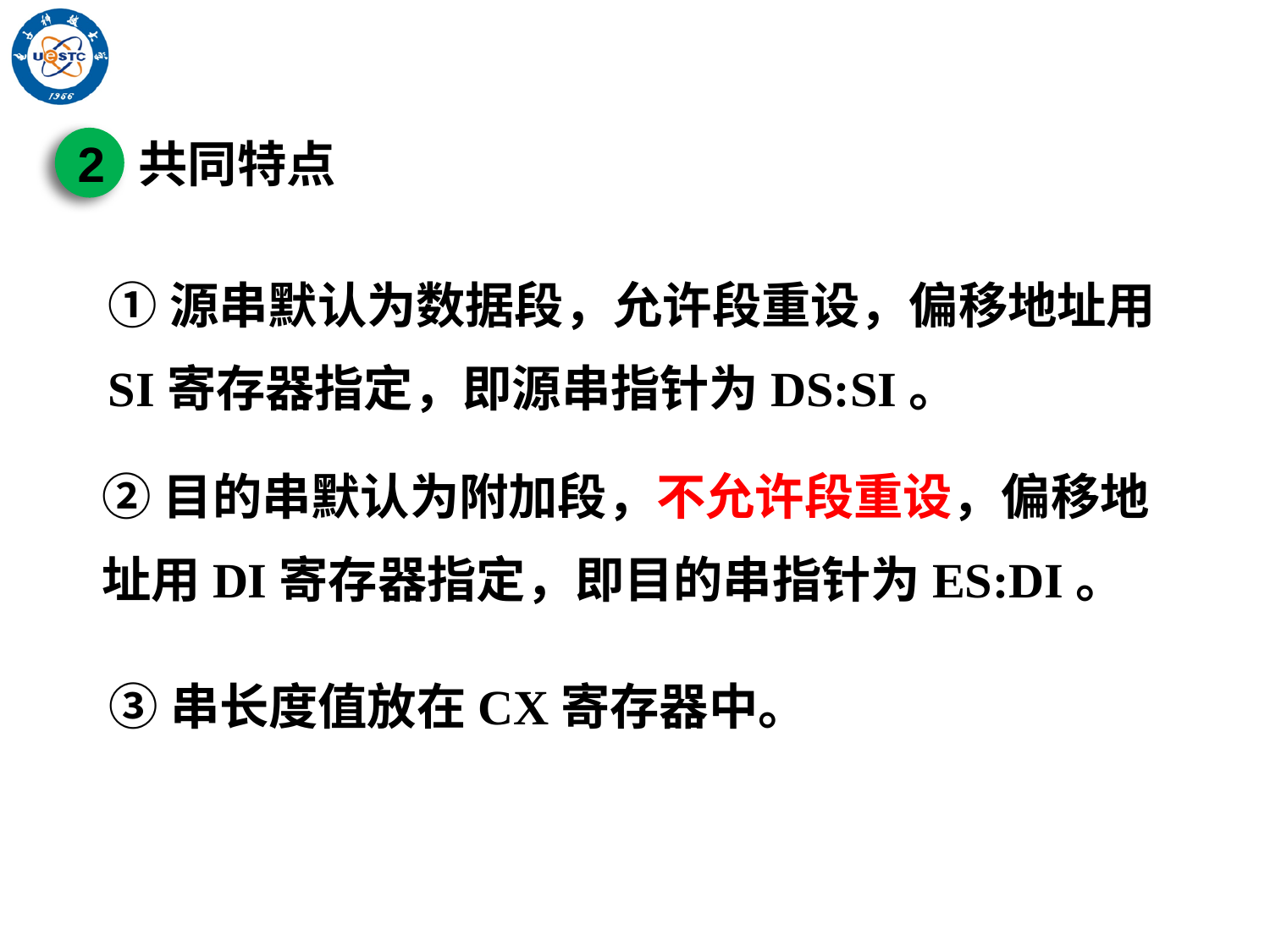

共同特点
2
①源串默认为数据段，允许段重设，偏移地址用SI寄存器指定，即源串指针为DS:SI。
②目的串默认为附加段，不允许段重设，偏移地址用DI寄存器指定，即目的串指针为ES:DI。
③串长度值放在CX寄存器中。